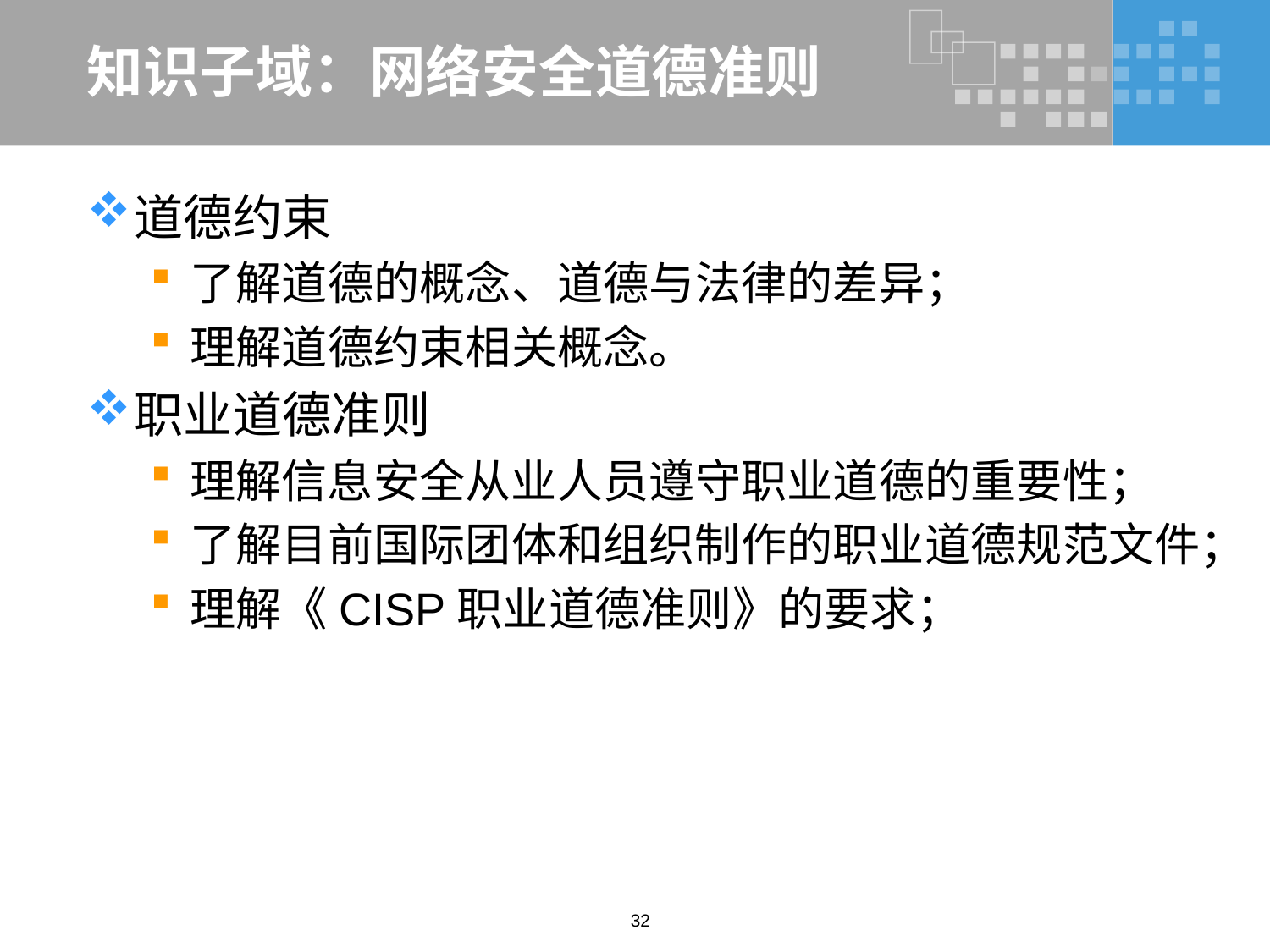

# 知识子域：网络安全道德准则
道德约束
了解道德的概念、道德与法律的差异；
理解道德约束相关概念。
职业道德准则
理解信息安全从业人员遵守职业道德的重要性；
了解目前国际团体和组织制作的职业道德规范文件；
理解《CISP职业道德准则》的要求；

32